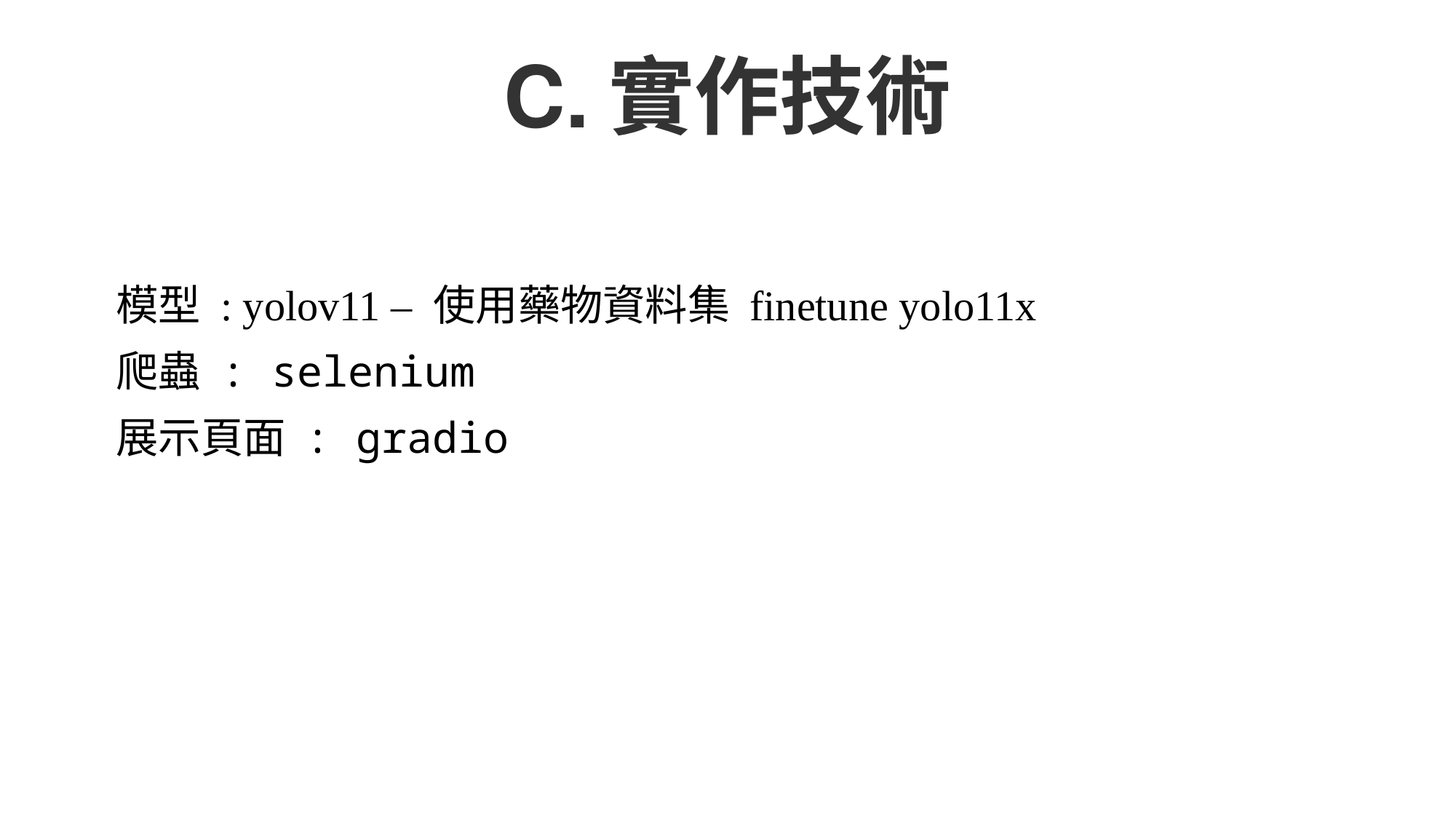

# C.實作技術
模型 : yolov11 – 使用藥物資料集 finetune yolo11x
爬蟲 : selenium
展示頁面 : gradio